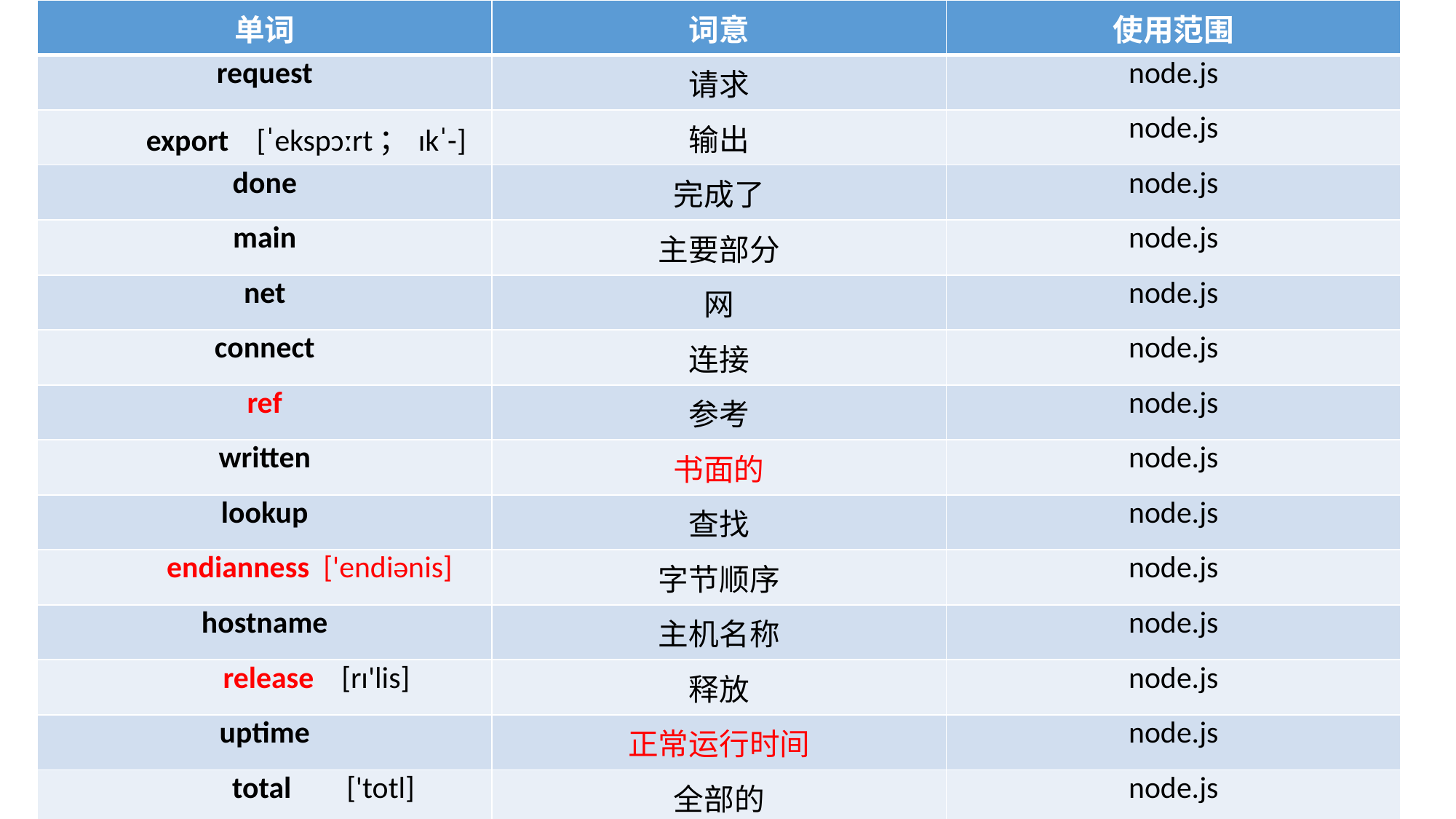

| 单词 | 词意 | 使用范围 |
| --- | --- | --- |
| request | 请求 | node.js |
| export [ˈekspɔːrt；ɪkˈ-] | 输出 | node.js |
| done | 完成了 | node.js |
| main | 主要部分 | node.js |
| net | 网 | node.js |
| connect | 连接 | node.js |
| ref | 参考 | node.js |
| written | 书面的 | node.js |
| lookup | 查找 | node.js |
| endianness ['endiənis] | 字节顺序 | node.js |
| hostname | 主机名称 | node.js |
| release [rɪ'lis] | 释放 | node.js |
| uptime | 正常运行时间 | node.js |
| total ['totl] | 全部的 | node.js |
| decode | 解码 | node.js |